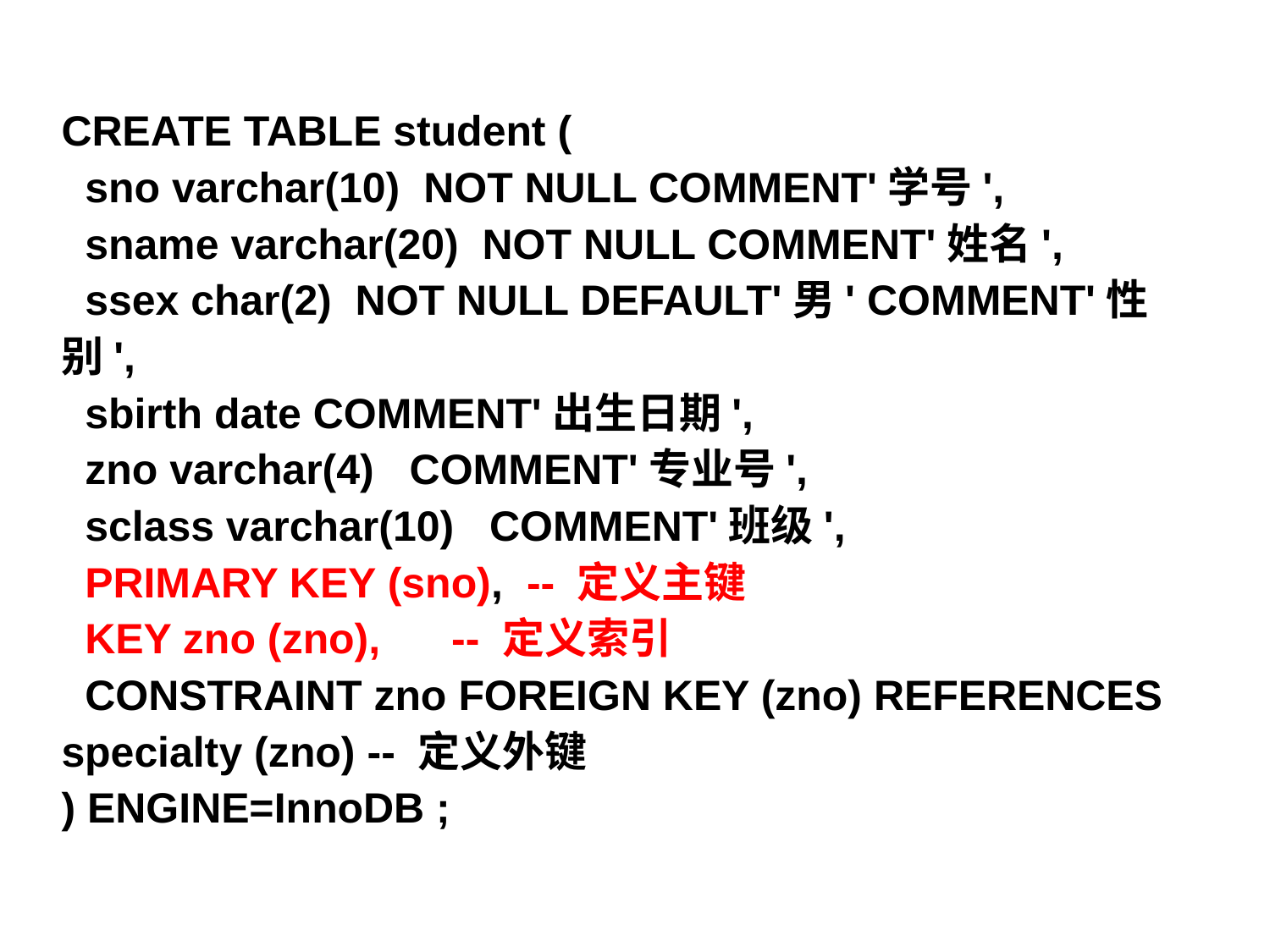

CREATE TABLE student (
  sno varchar(10)  NOT NULL COMMENT'学号',
  sname varchar(20)  NOT NULL COMMENT'姓名',
  ssex char(2)  NOT NULL DEFAULT'男' COMMENT'性别',
  sbirth date COMMENT'出生日期',
  zno varchar(4)   COMMENT'专业号',
  sclass varchar(10)   COMMENT'班级',
  PRIMARY KEY (sno),  -- 定义主键
  KEY zno (zno),      -- 定义索引
  CONSTRAINT zno FOREIGN KEY (zno) REFERENCES specialty (zno) -- 定义外键
) ENGINE=InnoDB ;